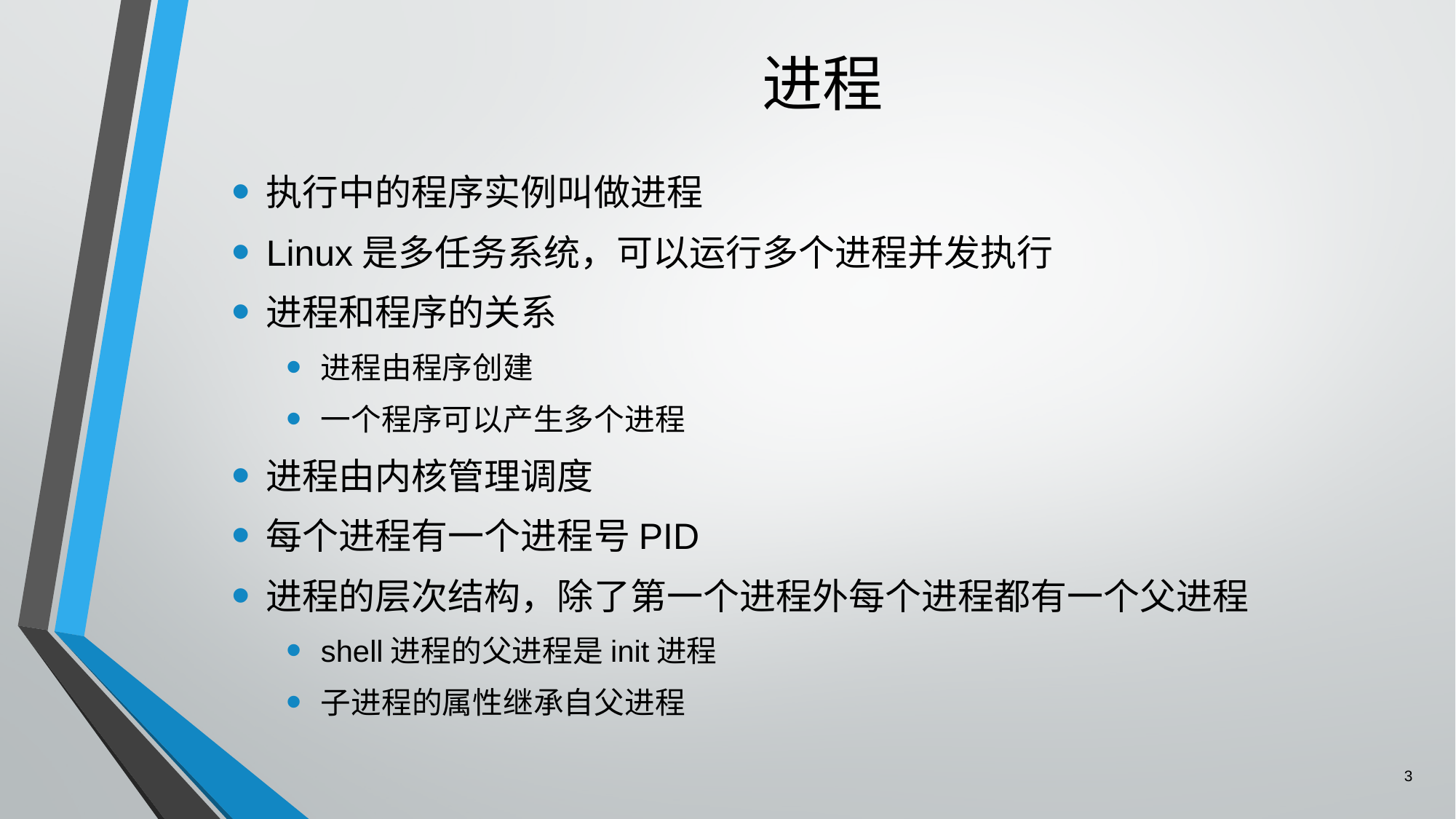

# 进程
执行中的程序实例叫做进程
Linux是多任务系统，可以运行多个进程并发执行
进程和程序的关系
进程由程序创建
一个程序可以产生多个进程
进程由内核管理调度
每个进程有一个进程号PID
进程的层次结构，除了第一个进程外每个进程都有一个父进程
shell进程的父进程是init进程
子进程的属性继承自父进程
3